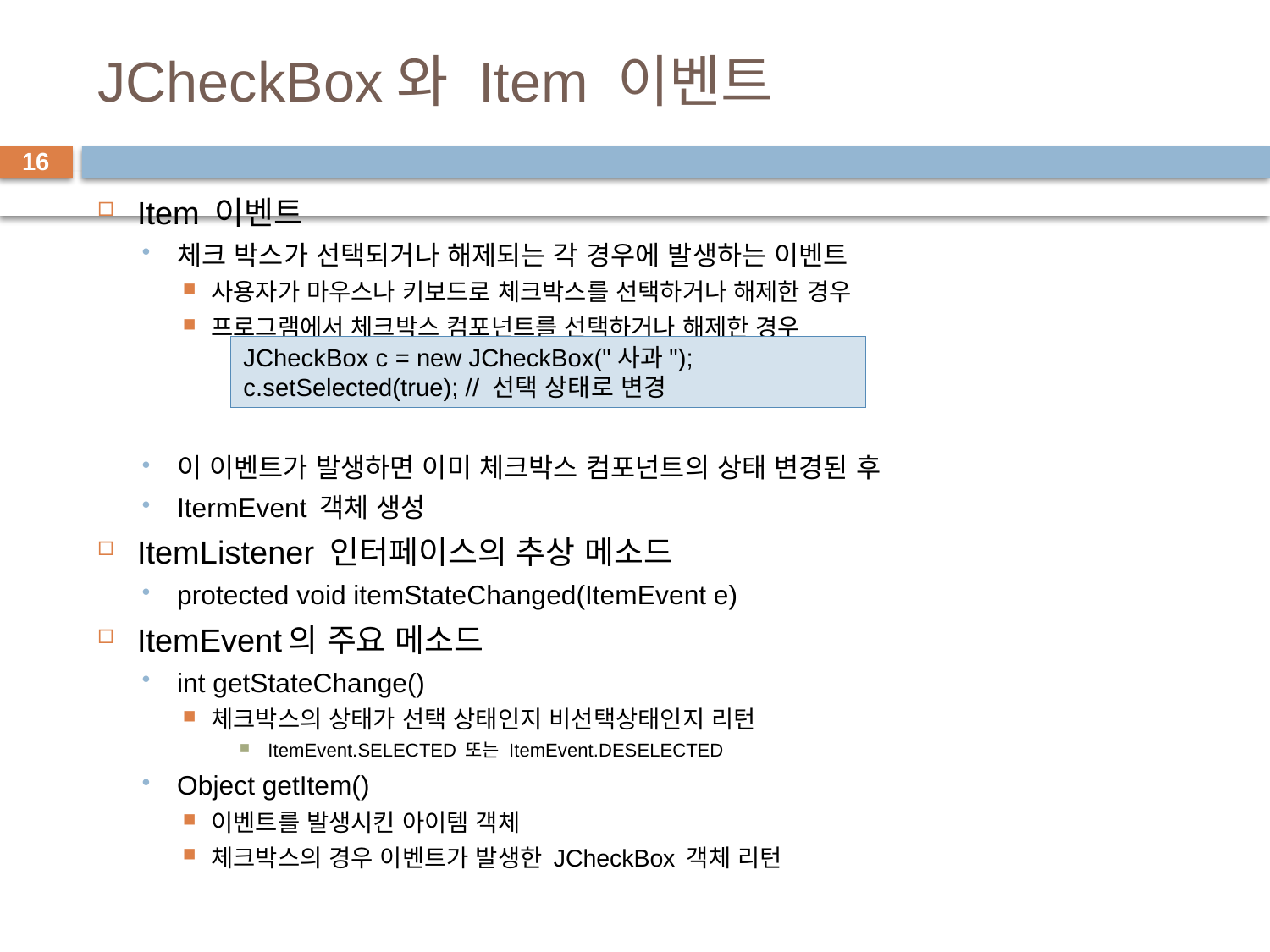

# JCheckBox와 Item 이벤트
16
Item 이벤트
체크 박스가 선택되거나 해제되는 각 경우에 발생하는 이벤트
사용자가 마우스나 키보드로 체크박스를 선택하거나 해제한 경우
프로그램에서 체크박스 컴포넌트를 선택하거나 해제한 경우

이 이벤트가 발생하면 이미 체크박스 컴포넌트의 상태 변경된 후
ItermEvent 객체 생성
ItemListener 인터페이스의 추상 메소드
protected void itemStateChanged(ItemEvent e)
ItemEvent의 주요 메소드
int getStateChange()
체크박스의 상태가 선택 상태인지 비선택상태인지 리턴
ItemEvent.SELECTED 또는 ItemEvent.DESELECTED
Object getItem()
이벤트를 발생시킨 아이템 객체
체크박스의 경우 이벤트가 발생한 JCheckBox 객체 리턴

JCheckBox c = new JCheckBox("사과");
c.setSelected(true); // 선택 상태로 변경